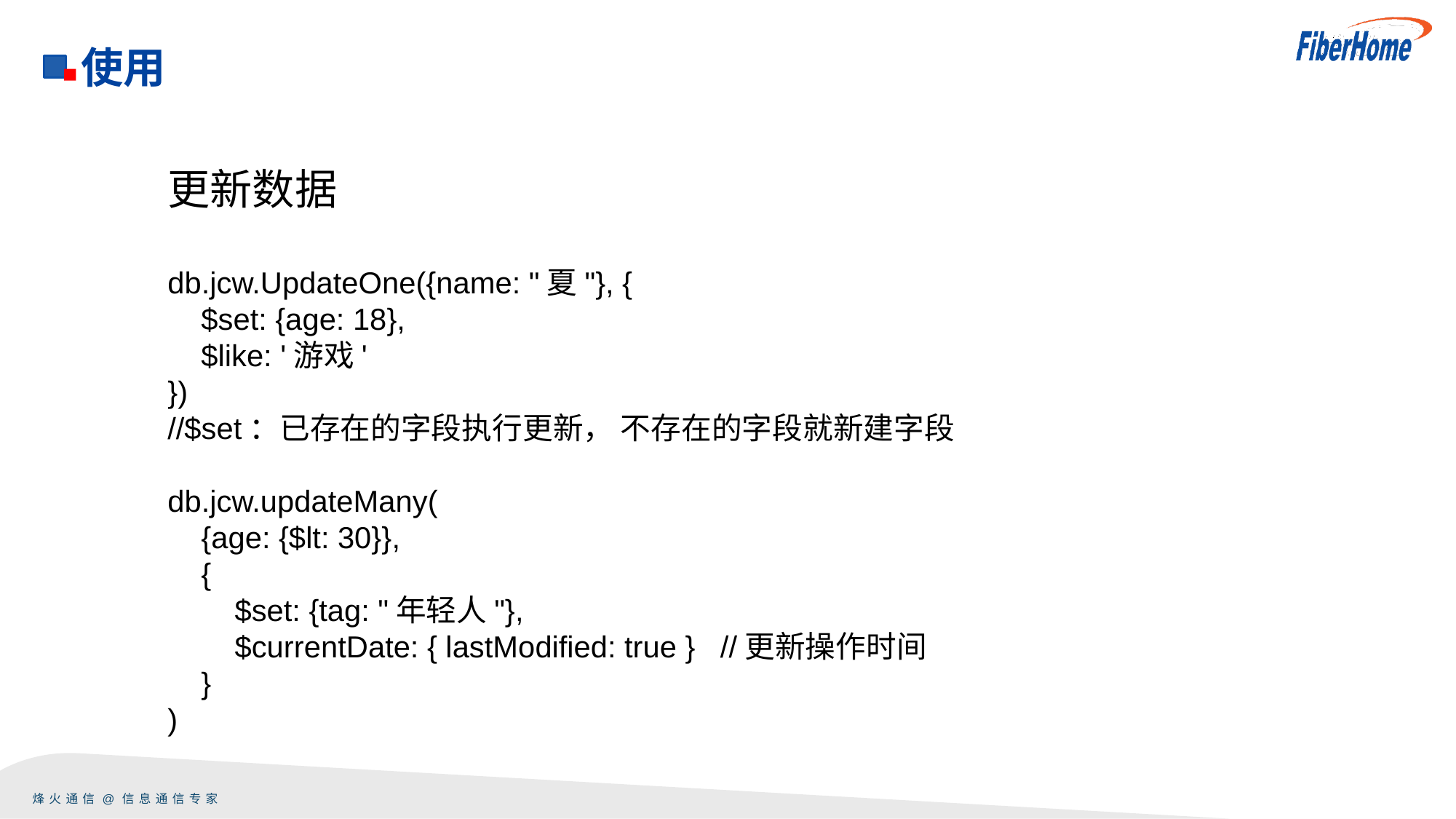

使用
更新数据
db.jcw.UpdateOne({name: "夏"}, {
    $set: {age: 18},
    $like: '游戏'
})
//$set：已存在的字段执行更新， 不存在的字段就新建字段

db.jcw.updateMany(
    {age: {$lt: 30}},
    {
        $set: {tag: "年轻人"},
        $currentDate: { lastModified: true }   //更新操作时间
    }
)